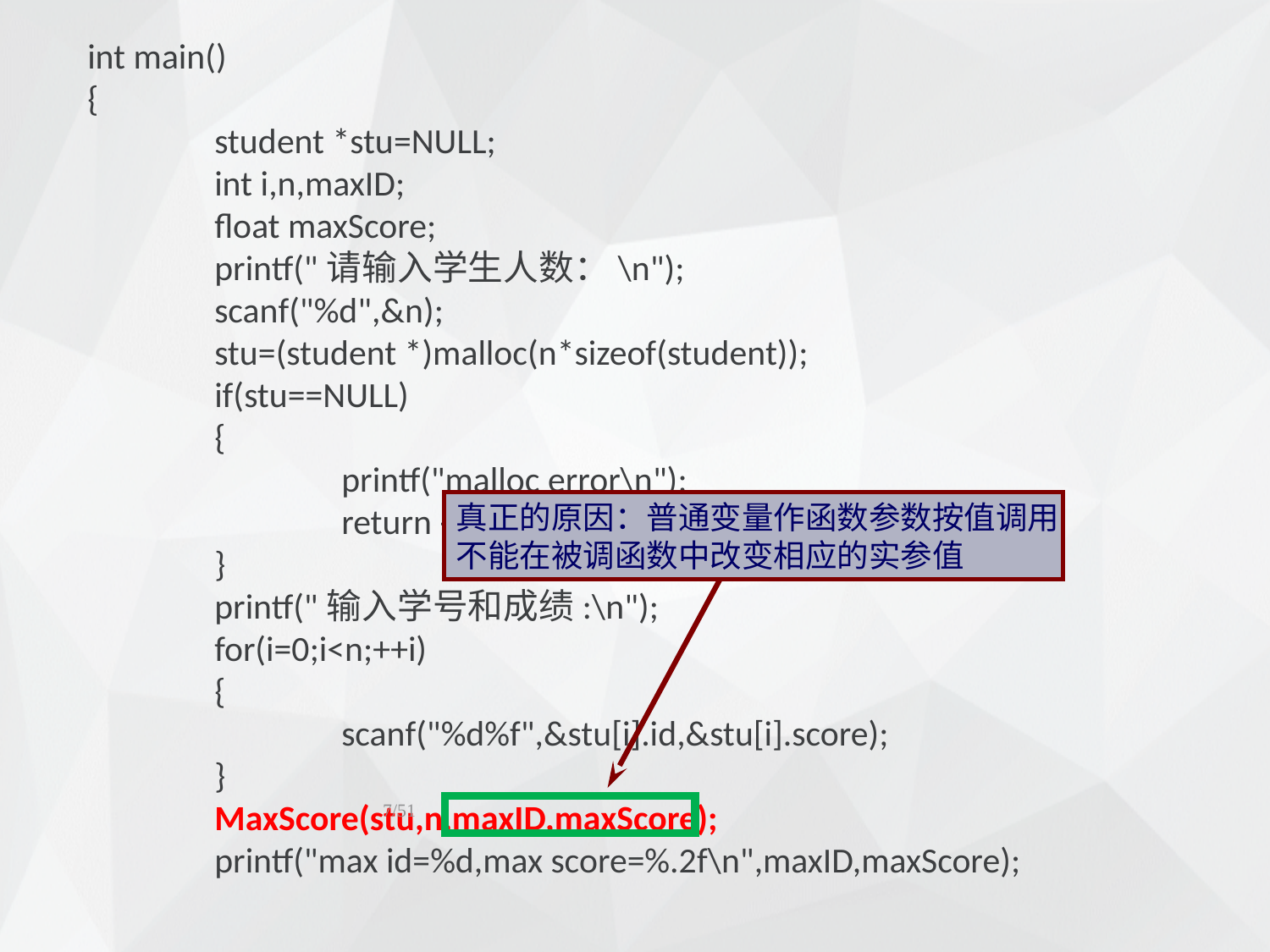

int main()
{
	student *stu=NULL;
	int i,n,maxID;
	float maxScore;
	printf("请输入学生人数：\n");
	scanf("%d",&n);
	stu=(student *)malloc(n*sizeof(student));
	if(stu==NULL)
	{
		printf("malloc error\n");
		return -1;
	}
	printf("输入学号和成绩:\n");
	for(i=0;i<n;++i)
	{
		scanf("%d%f",&stu[i].id,&stu[i].score);
	}
	MaxScore(stu,n,maxID,maxScore);
	printf("max id=%d,max score=%.2f\n",maxID,maxScore);

真正的原因：普通变量作函数参数按值调用
不能在被调函数中改变相应的实参值

7/51